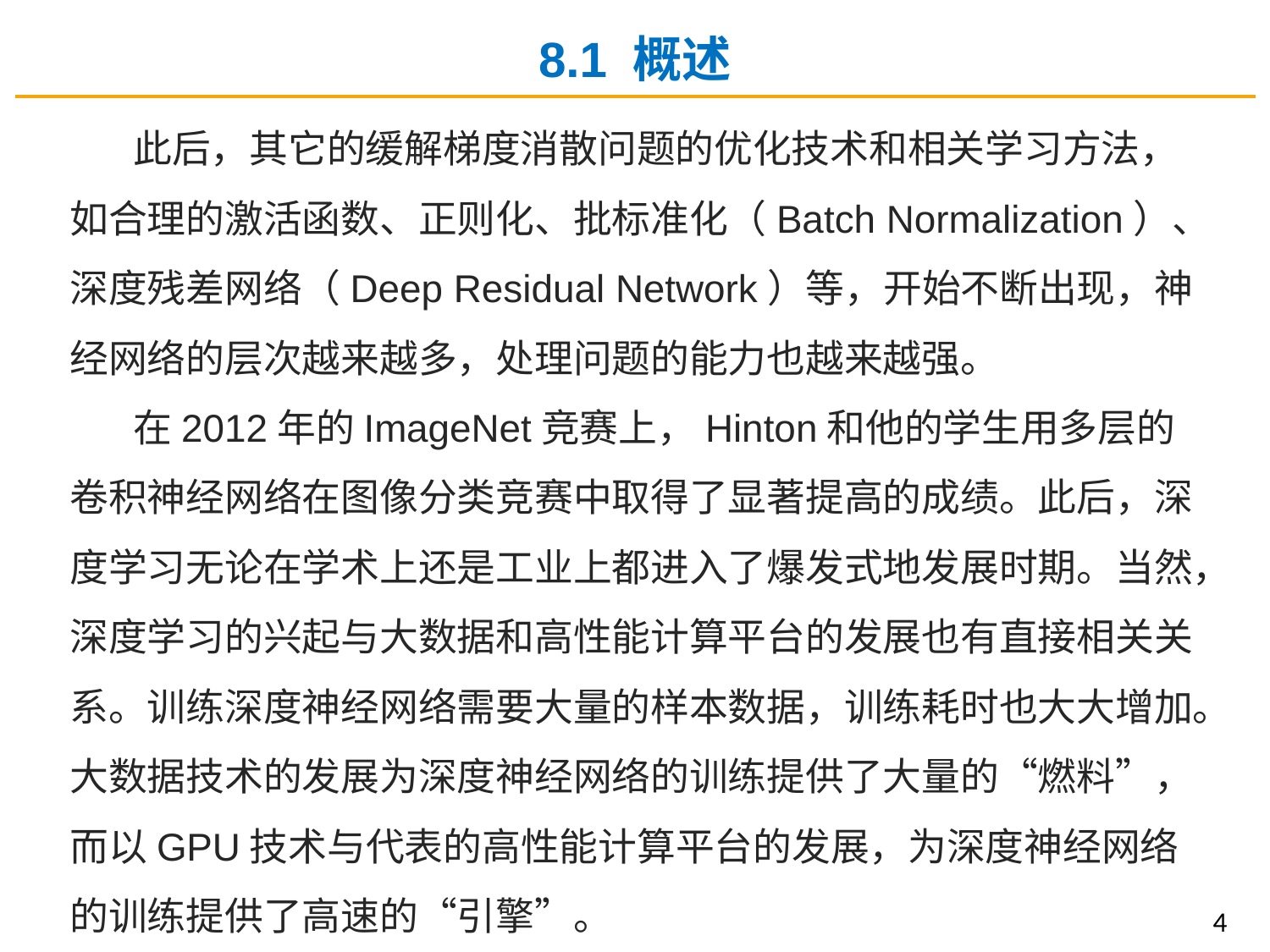

8.1 概述
此后，其它的缓解梯度消散问题的优化技术和相关学习方法，如合理的激活函数、正则化、批标准化（Batch Normalization）、深度残差网络（Deep Residual Network）等，开始不断出现，神经网络的层次越来越多，处理问题的能力也越来越强。
在2012年的ImageNet竞赛上，Hinton和他的学生用多层的卷积神经网络在图像分类竞赛中取得了显著提高的成绩。此后，深度学习无论在学术上还是工业上都进入了爆发式地发展时期。当然，深度学习的兴起与大数据和高性能计算平台的发展也有直接相关关系。训练深度神经网络需要大量的样本数据，训练耗时也大大增加。大数据技术的发展为深度神经网络的训练提供了大量的“燃料”，而以GPU技术与代表的高性能计算平台的发展，为深度神经网络的训练提供了高速的“引擎”。
4